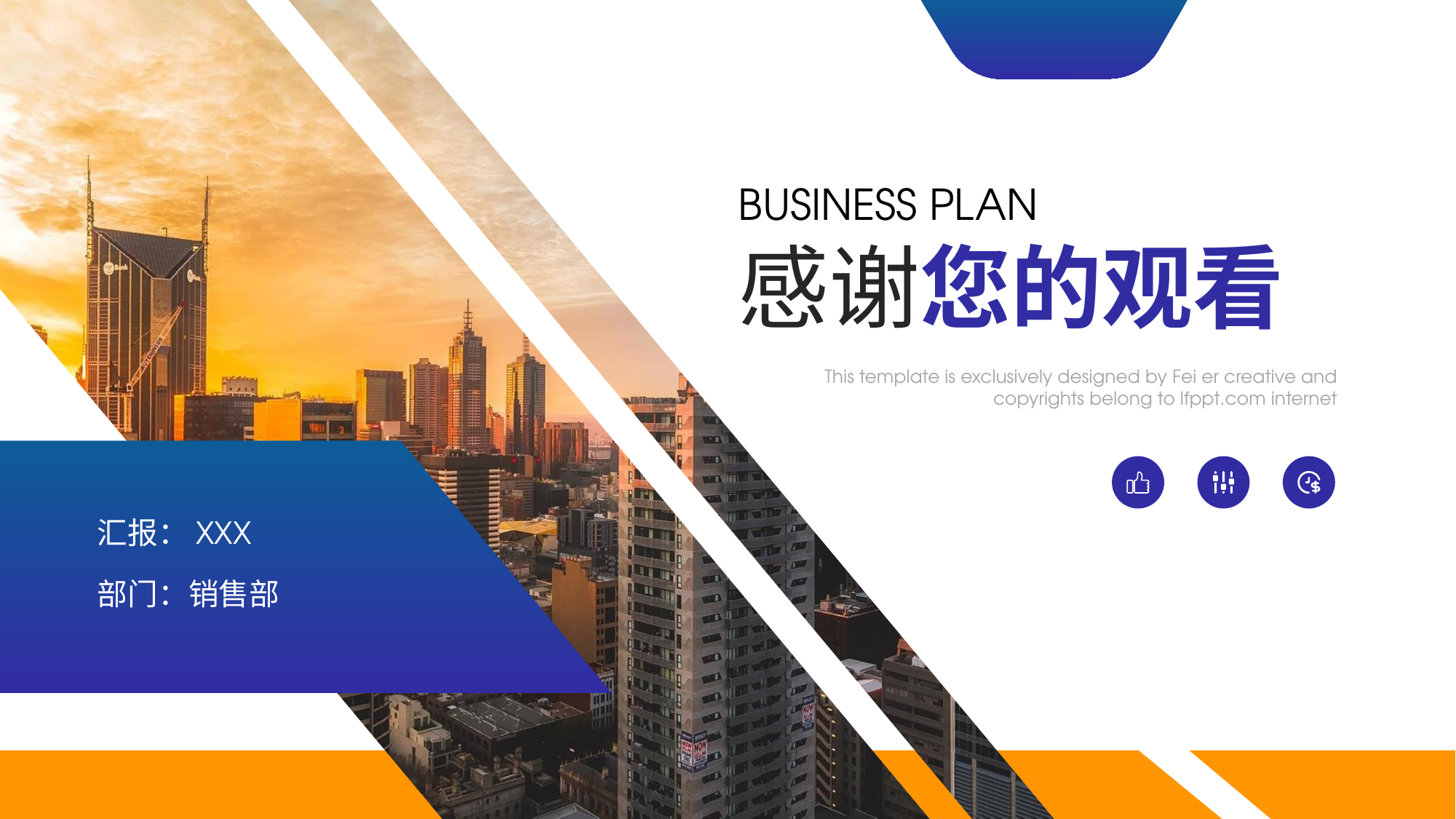

BUSINESS PLAN
感谢您的观看
This template is exclusively designed by Fei er creative and copyrights belong to lfppt.com internet

汇报：XXX
部门：销售部